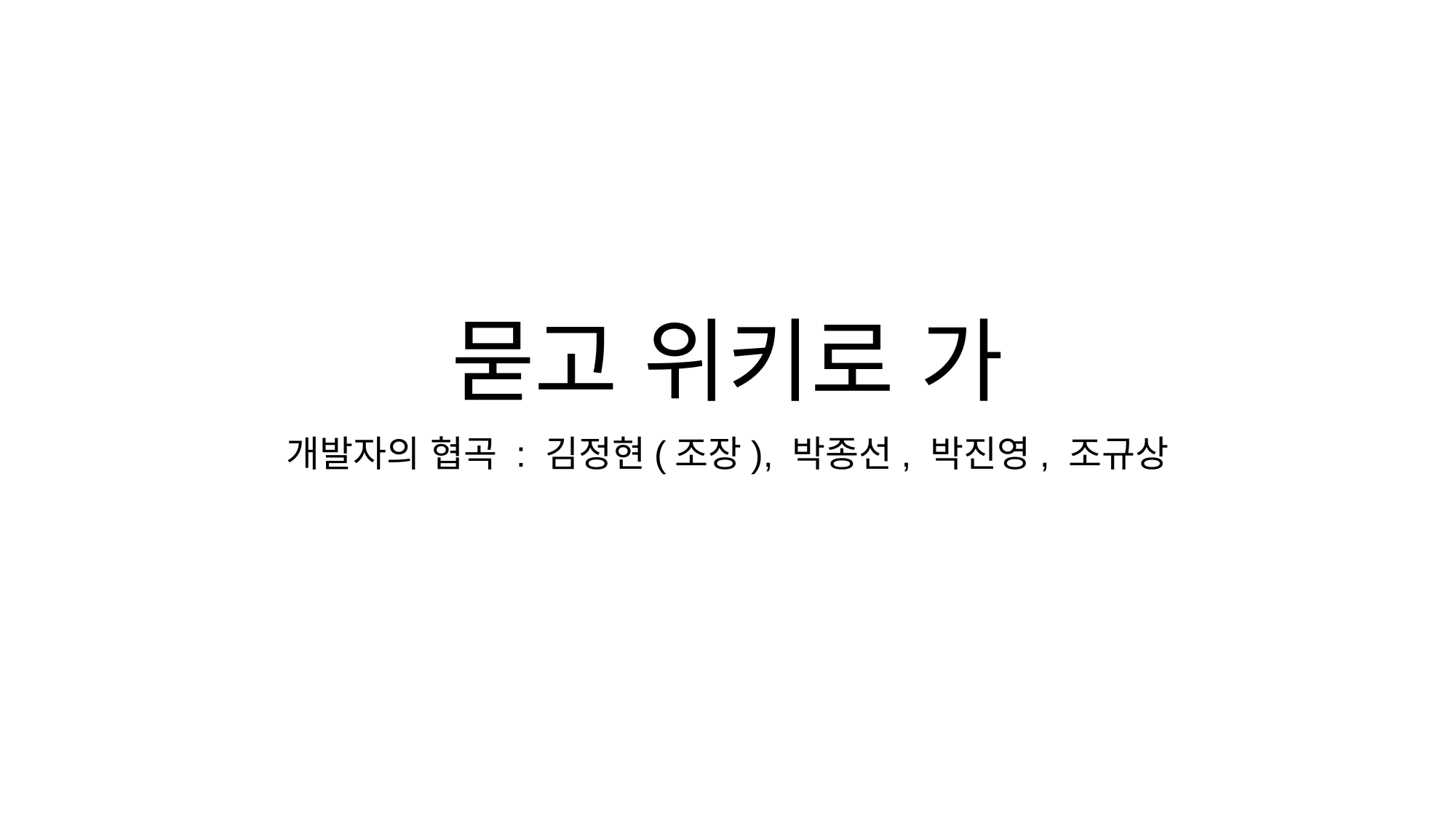

# 묻고 위키로 가
개발자의 협곡 : 김정현(조장), 박종선, 박진영, 조규상